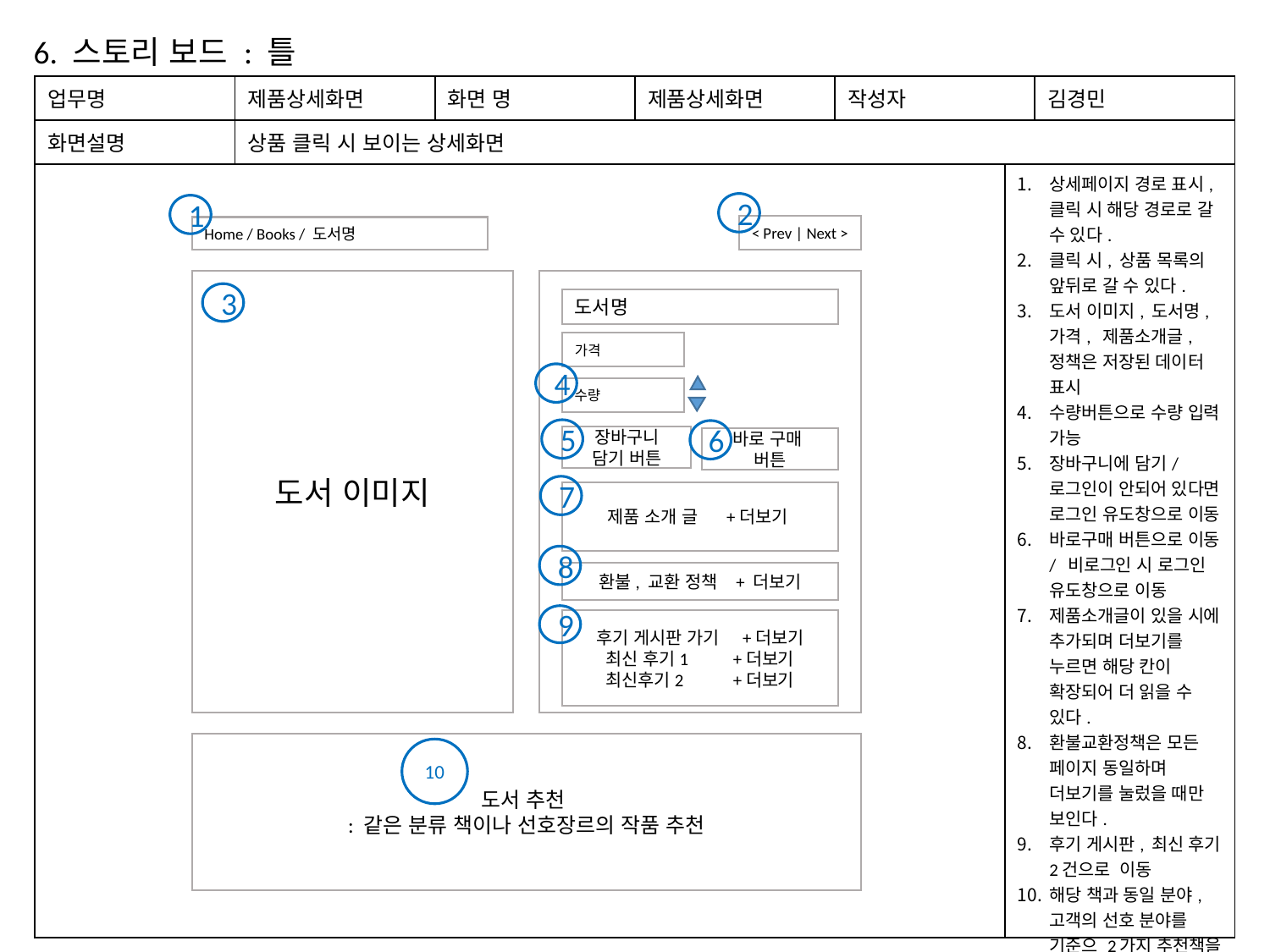

6. 스토리 보드 : 틀

| 업무명 | 제품상세화면 | 화면 명 | 제품상세화면 | 작성자 |  | 김경민 |
| --- | --- | --- | --- | --- | --- | --- |
| 화면설명 | 상품 클릭 시 보이는 상세화면 |  |  |  |  |  |
|  |  |  |  |  | 상세페이지 경로 표시, 클릭 시 해당 경로로 갈 수 있다. 클릭 시, 상품 목록의 앞뒤로 갈 수 있다. 도서 이미지, 도서명, 가격, 제품소개글, 정책은 저장된 데이터 표시 수량버튼으로 수량 입력 가능 장바구니에 담기/ 로그인이 안되어 있다면 로그인 유도창으로 이동 바로구매 버튼으로 이동/ 비로그인 시 로그인 유도창으로 이동 제품소개글이 있을 시에 추가되며 더보기를 누르면 해당 칸이 확장되어 더 읽을 수 있다. 환불교환정책은 모든 페이지 동일하며 더보기를 눌렀을 때만 보인다. 후기 게시판, 최신 후기 2건으로 이동 해당 책과 동일 분야, 고객의 선호 분야를 기준으 2가지 추천책을 보여준다. |  |
2
1
< Prev | Next >
Home / Books / 도서명
도서 이미지

3
도서명
가격
4

수량

5
6
장바구니
담기 버튼
바로 구매
버튼
7
제품 소개 글     +더보기
8
환불, 교환 정책   + 더보기
9
후기 게시판 가기    +더보기
최신 후기1	+더보기
최신후기2	+더보기
도서 추천
: 같은 분류 책이나 선호장르의 작품 추천
10